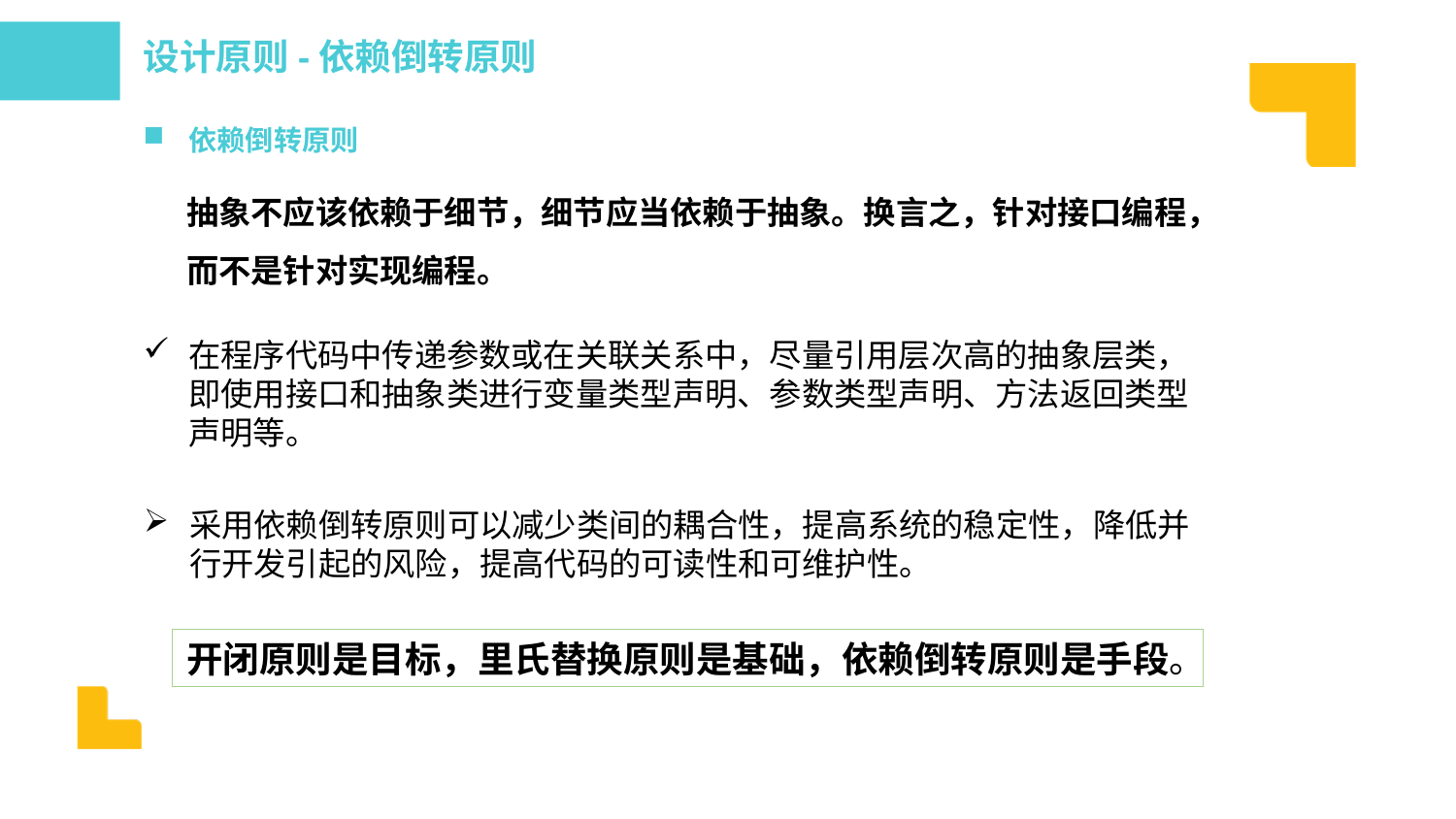

设计原则-依赖倒转原则
依赖倒转原则
抽象不应该依赖于细节，细节应当依赖于抽象。换言之，针对接口编程，而不是针对实现编程。

在程序代码中传递参数或在关联关系中，尽量引用层次高的抽象层类，即使用接口和抽象类进行变量类型声明、参数类型声明、方法返回类型声明等。
采用依赖倒转原则可以减少类间的耦合性，提高系统的稳定性，降低并行开发引起的风险，提高代码的可读性和可维护性。
开闭原则是目标，里氏替换原则是基础，依赖倒转原则是手段。